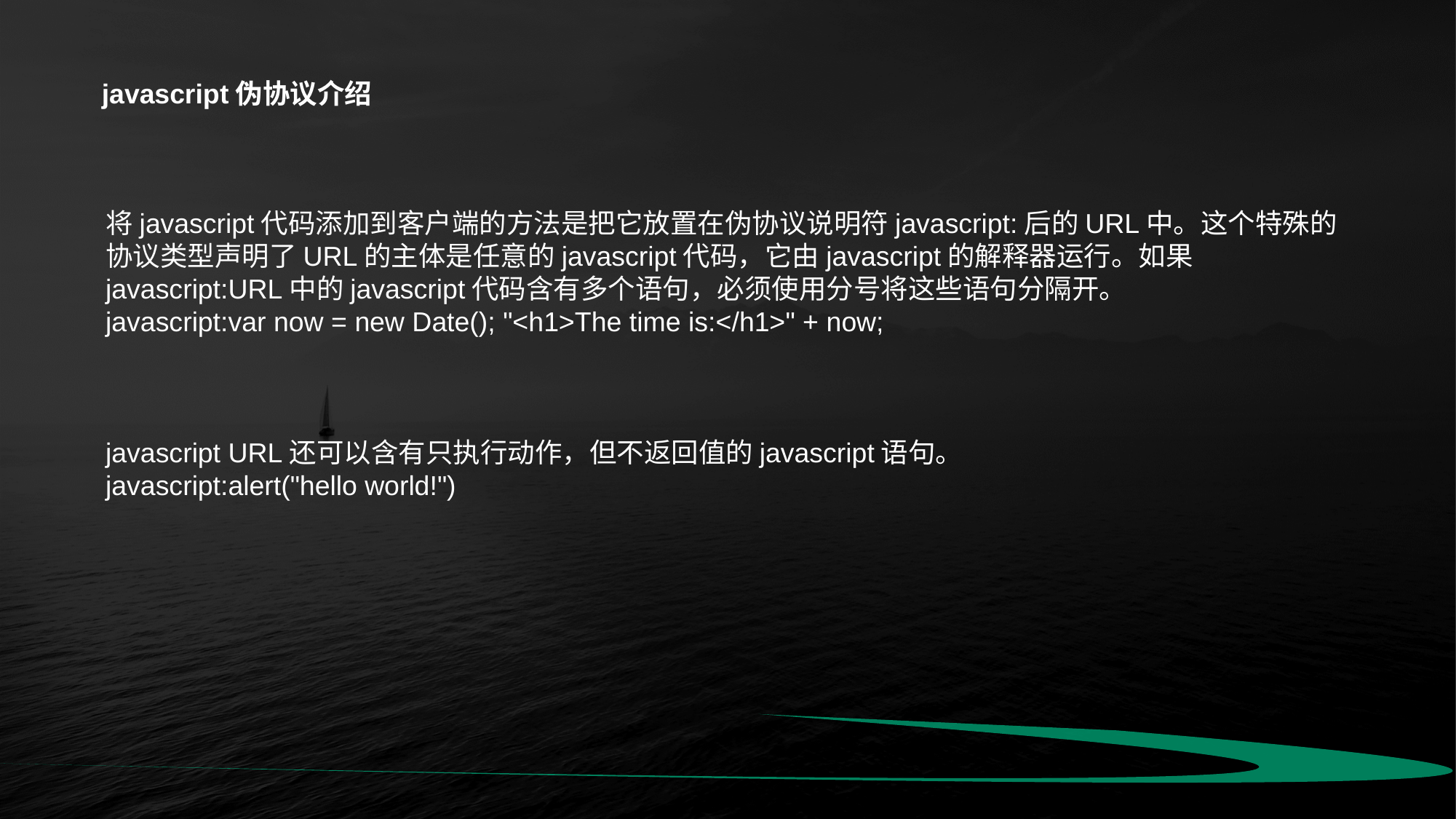

javascript伪协议介绍
将javascript代码添加到客户端的方法是把它放置在伪协议说明符javascript:后的URL中。这个特殊的协议类型声明了URL的主体是任意的javascript代码，它由javascript的解释器运行。如果javascript:URL中的javascript代码含有多个语句，必须使用分号将这些语句分隔开。
javascript:var now = new Date(); "<h1>The time is:</h1>" + now;

javascript URL还可以含有只执行动作，但不返回值的javascript语句。
javascript:alert("hello world!")